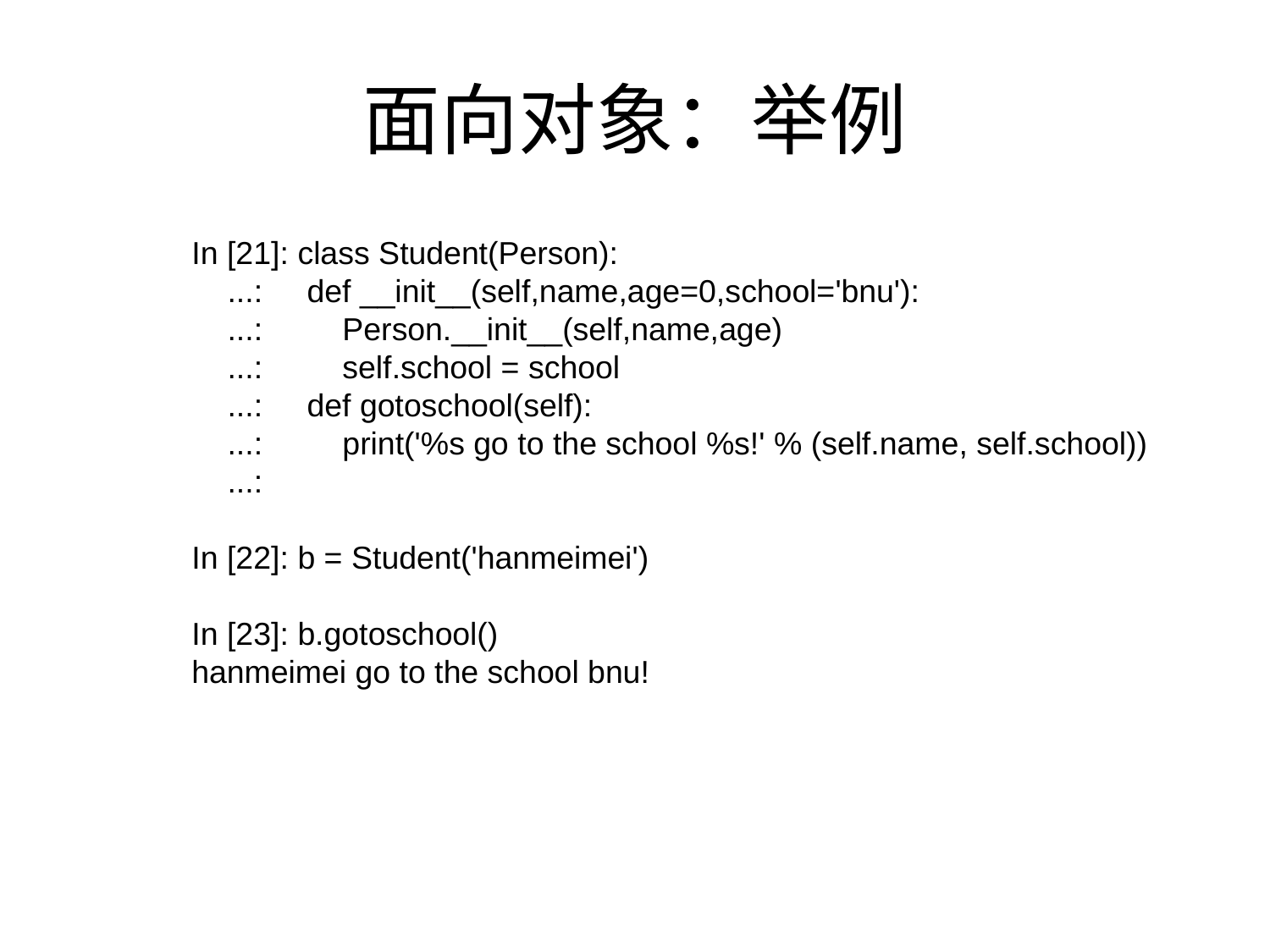

# 面向对象：举例
In [21]: class Student(Person):
    ...:     def __init__(self,name,age=0,school='bnu'):
    ...:         Person.__init__(self,name,age)
    ...:         self.school = school
    ...:     def gotoschool(self):
    ...:         print('%s go to the school %s!' % (self.name, self.school))
    ...:

In [22]: b = Student('hanmeimei')

In [23]: b.gotoschool()
hanmeimei go to the school bnu!